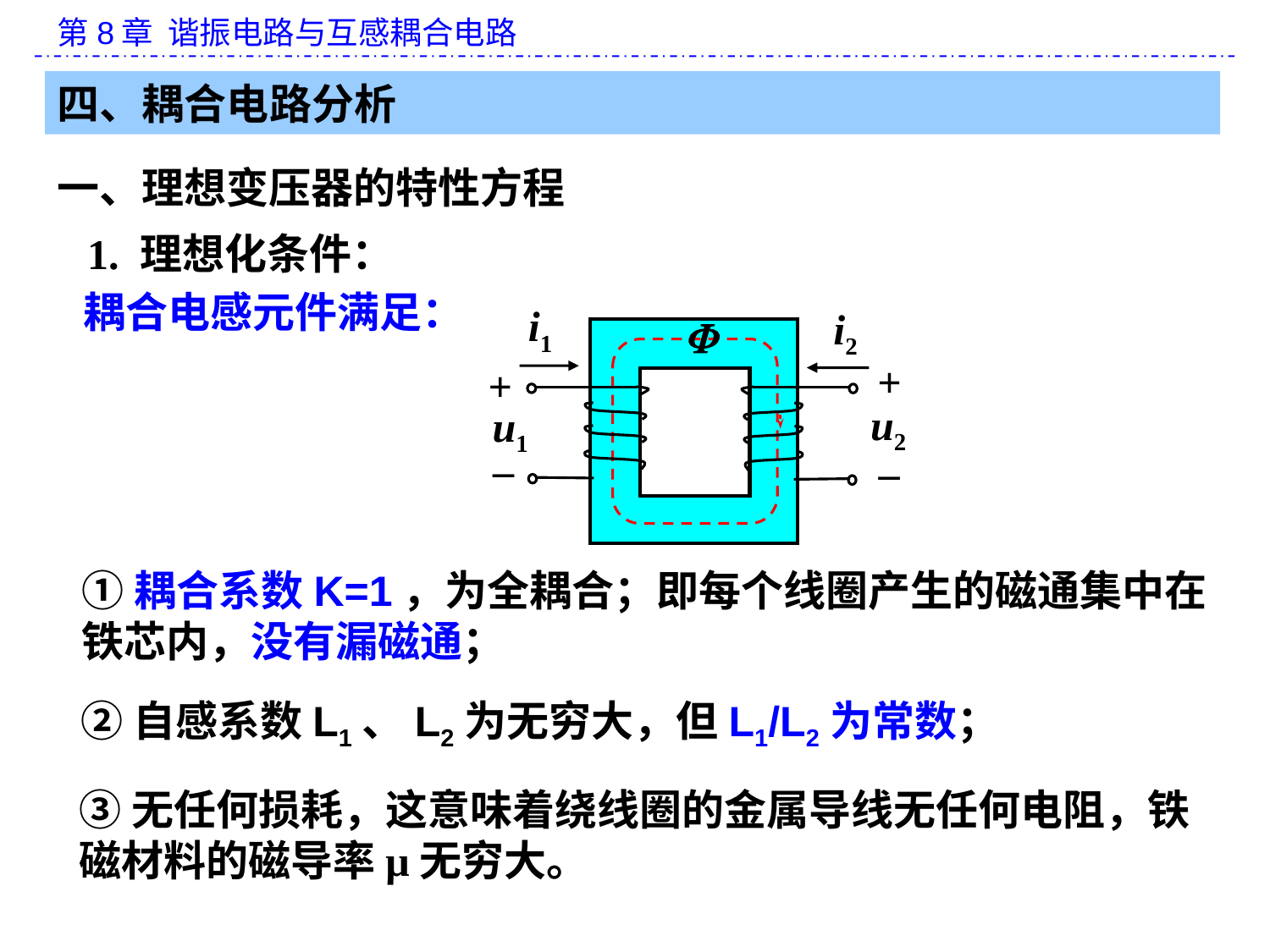

四、耦合电路分析
一、理想变压器的特性方程
1. 理想化条件：
耦合电感元件满足：
i1
i2
Φ

+
+

u2
u1

_
_
①耦合系数K=1，为全耦合；即每个线圈产生的磁通集中在铁芯内，没有漏磁通；
②自感系数L1、L2为无穷大，但L1/L2为常数；
③无任何损耗，这意味着绕线圈的金属导线无任何电阻，铁磁材料的磁导率μ无穷大。